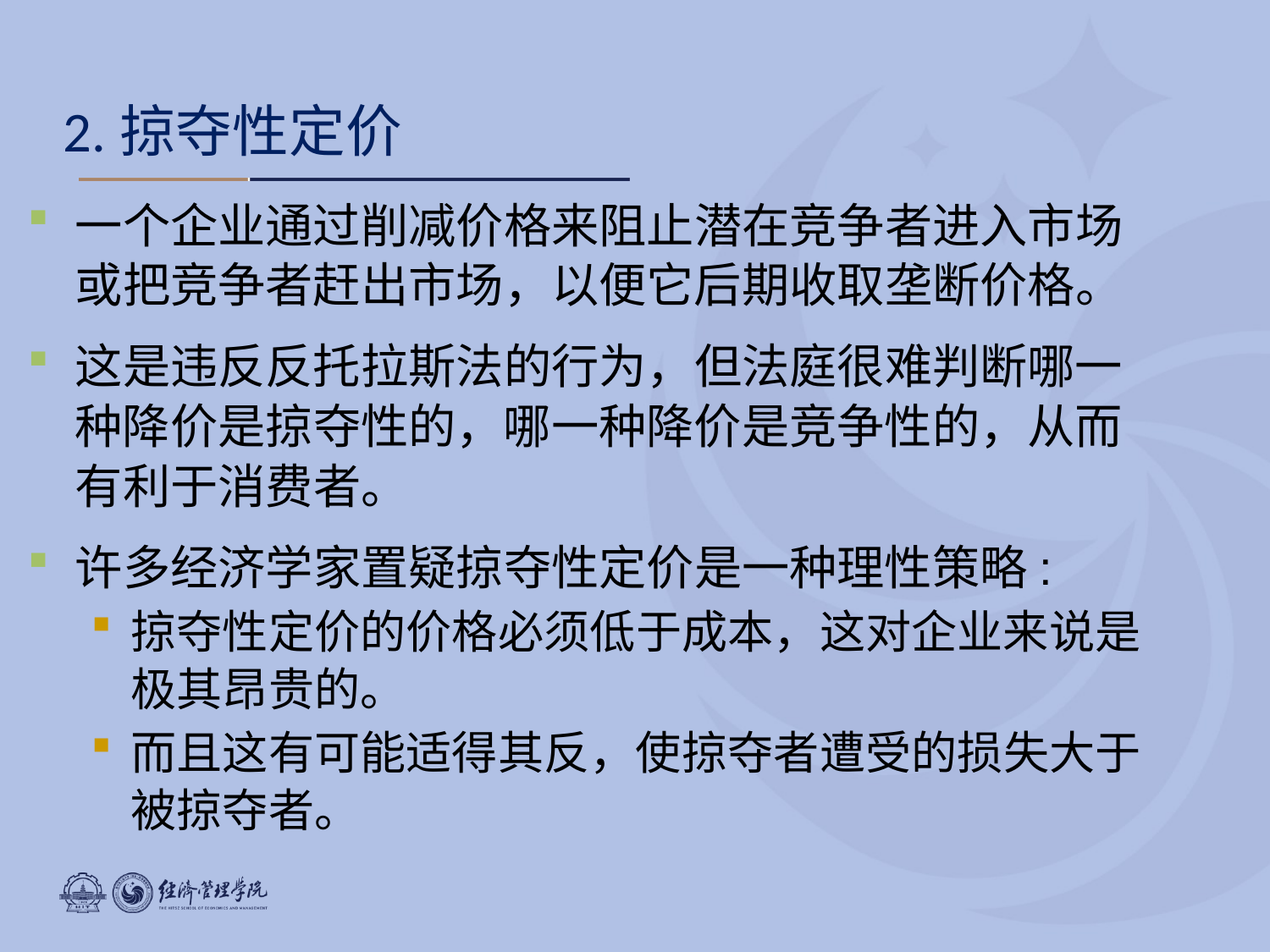

2.掠夺性定价
一个企业通过削减价格来阻止潜在竞争者进入市场或把竞争者赶出市场，以便它后期收取垄断价格。
这是违反反托拉斯法的行为，但法庭很难判断哪一种降价是掠夺性的，哪一种降价是竞争性的，从而有利于消费者。
许多经济学家置疑掠夺性定价是一种理性策略:
掠夺性定价的价格必须低于成本，这对企业来说是极其昂贵的。
而且这有可能适得其反，使掠夺者遭受的损失大于被掠夺者。